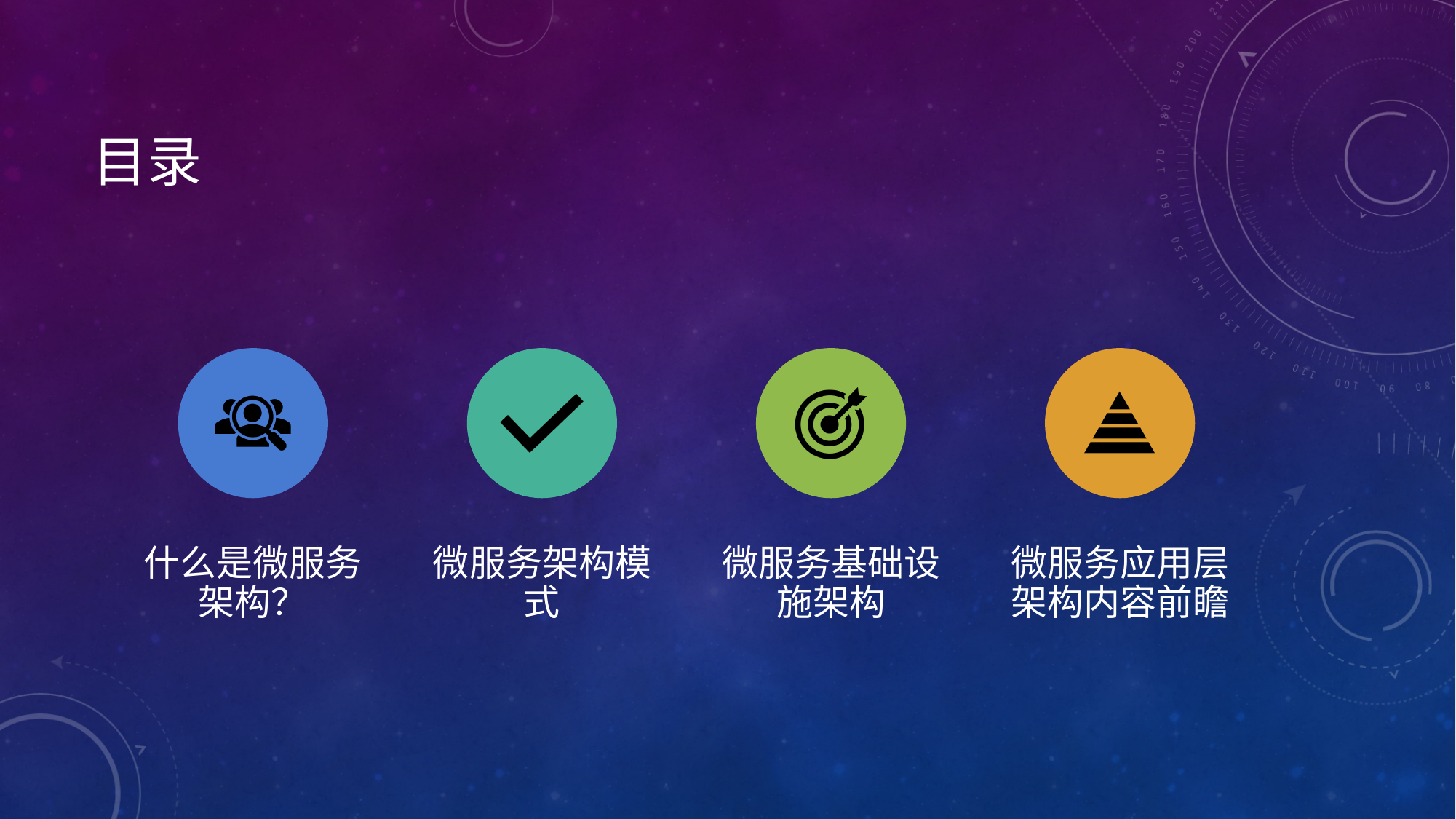

# 目录
什么是微服务架构？
微服务架构模式
微服务基础设施架构
微服务应用层架构内容前瞻